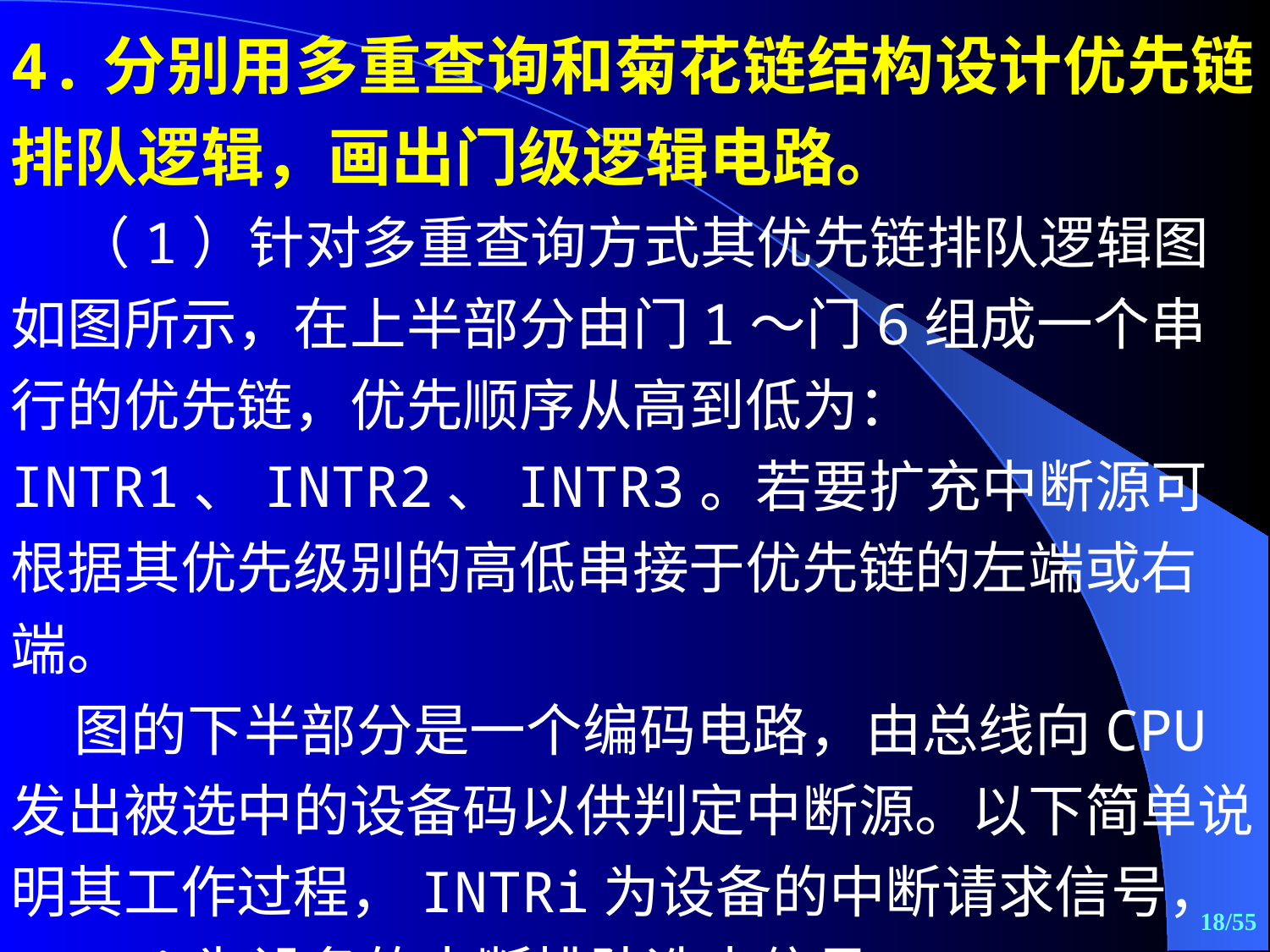

4.分别用多重查询和菊花链结构设计优先链排队逻辑，画出门级逻辑电路。
（1）针对多重查询方式其优先链排队逻辑图如图所示，在上半部分由门1～门6组成一个串行的优先链，优先顺序从高到低为：INTR1、INTR2、INTR3。若要扩充中断源可根据其优先级别的高低串接于优先链的左端或右端。
图的下半部分是一个编码电路，由总线向CPU发出被选中的设备码以供判定中断源。以下简单说明其工作过程，INTRi为设备的中断请求信号，INTSi为设备的中断排队选中信号。
18/55